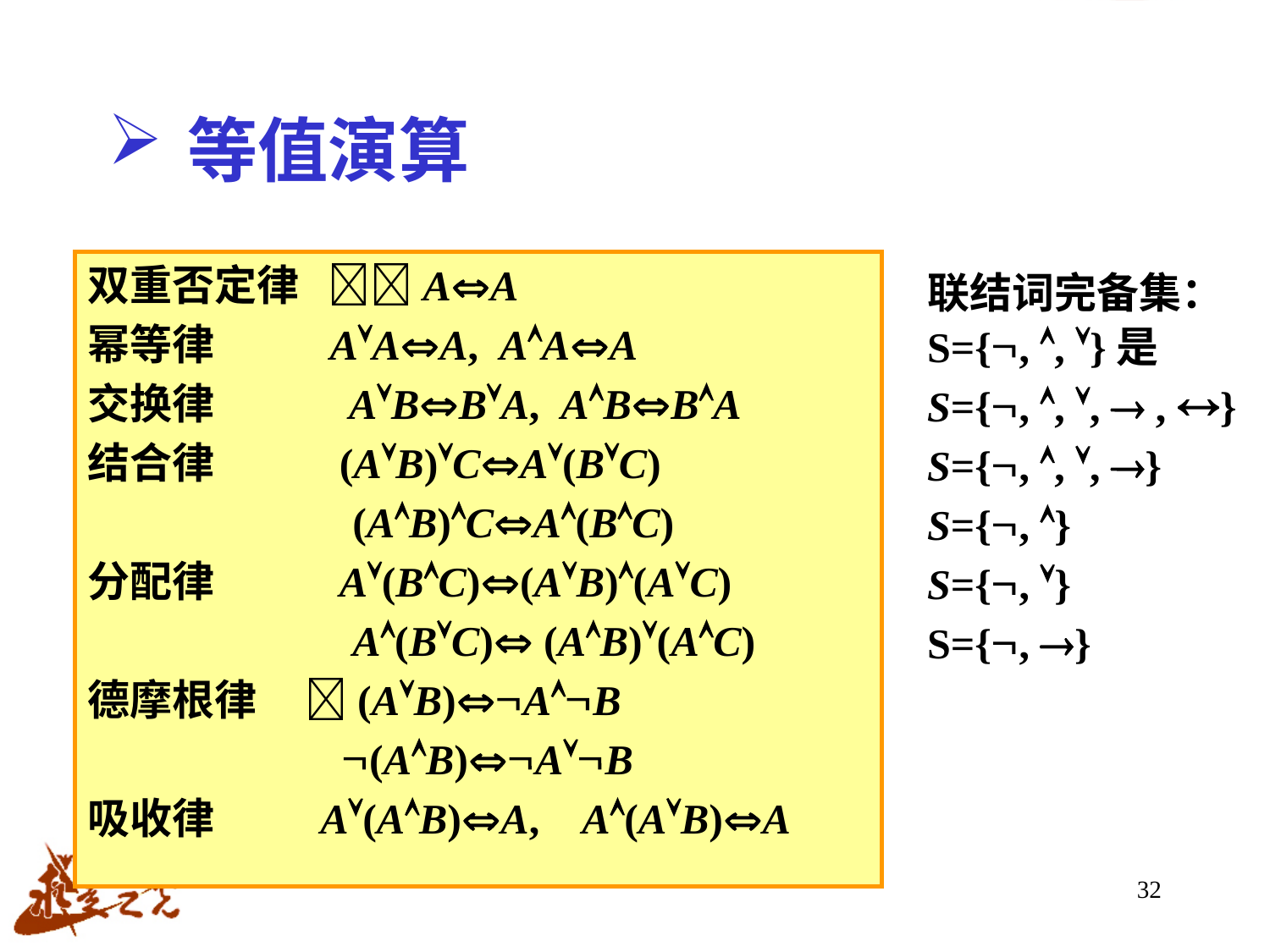

# 等值演算
双重否定律   ¬¬A⇔A
幂等律           A∨A⇔A,  A∧A⇔A
交换律             A∨B⇔B∨A,  A∧B⇔B∧A
结合律            (A∨B)∨C⇔A∨(B∨C)
                         (A∧B)∧C⇔A∧(B∧C)
分配律            A∨(B∧C)⇔(A∨B)∧(A∨C)
                         A∧(B∨C)⇔ (A∧B)∨(A∧C)
德摩根律     ¬(A∨B)⇔¬A∧¬B
                        ¬(A∧B)⇔¬A∨¬B
吸收律          A∨(A∧B)⇔A,    A∧(A∨B)⇔A
联结词完备集：
S={¬, ∧, ∨}是
S={¬, ∧, ∨, → , ↔}
S={¬, ∧, ∨, →}
S={¬, ∧}
S={¬, ∨}
S={¬, →}

32